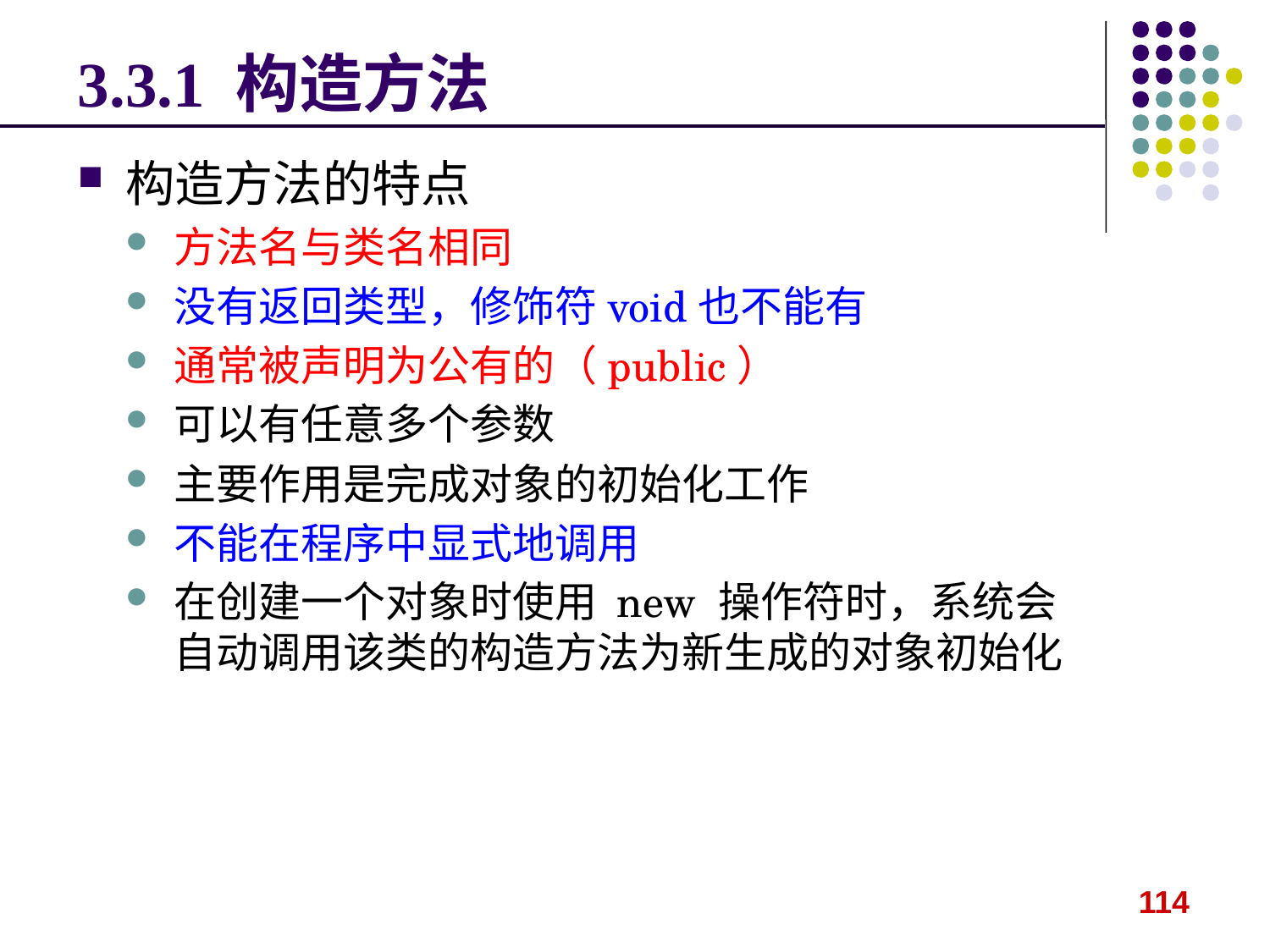

# 3.3.1 构造方法
构造方法的特点
方法名与类名相同
没有返回类型，修饰符void也不能有
通常被声明为公有的（public）
可以有任意多个参数
主要作用是完成对象的初始化工作
不能在程序中显式地调用
在创建一个对象时使用 new 操作符时，系统会自动调用该类的构造方法为新生成的对象初始化